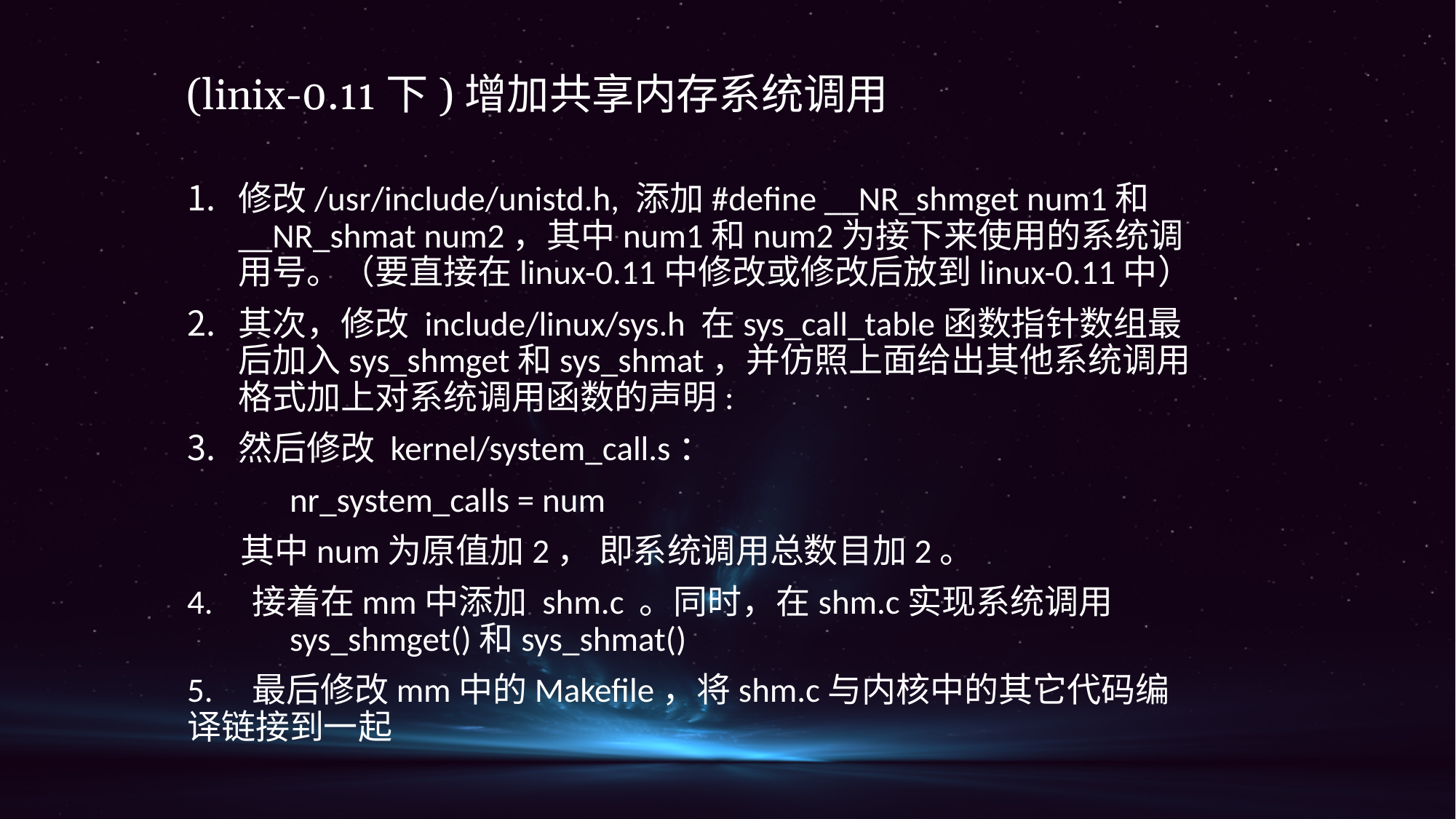

(linix-0.11下)增加共享内存系统调用

修改/usr/include/unistd.h, 添加#define __NR_shmget num1和__NR_shmat num2，其中num1和num2为接下来使用的系统调用号。（要直接在linux-0.11中修改或修改后放到linux-0.11中）
其次，修改 include/linux/sys.h 在sys_call_table函数指针数组最后加入sys_shmget和sys_shmat，并仿照上面给出其他系统调用格式加上对系统调用函数的声明:
然后修改 kernel/system_call.s：
	nr_system_calls = num
      其中num为原值加2， 即系统调用总数目加2。
4.    接着在mm中添加 shm.c 。同时，在shm.c实现系统调用	sys_shmget()和sys_shmat()
5.    最后修改mm中的Makefile，将shm.c与内核中的其它代码编译链接到一起